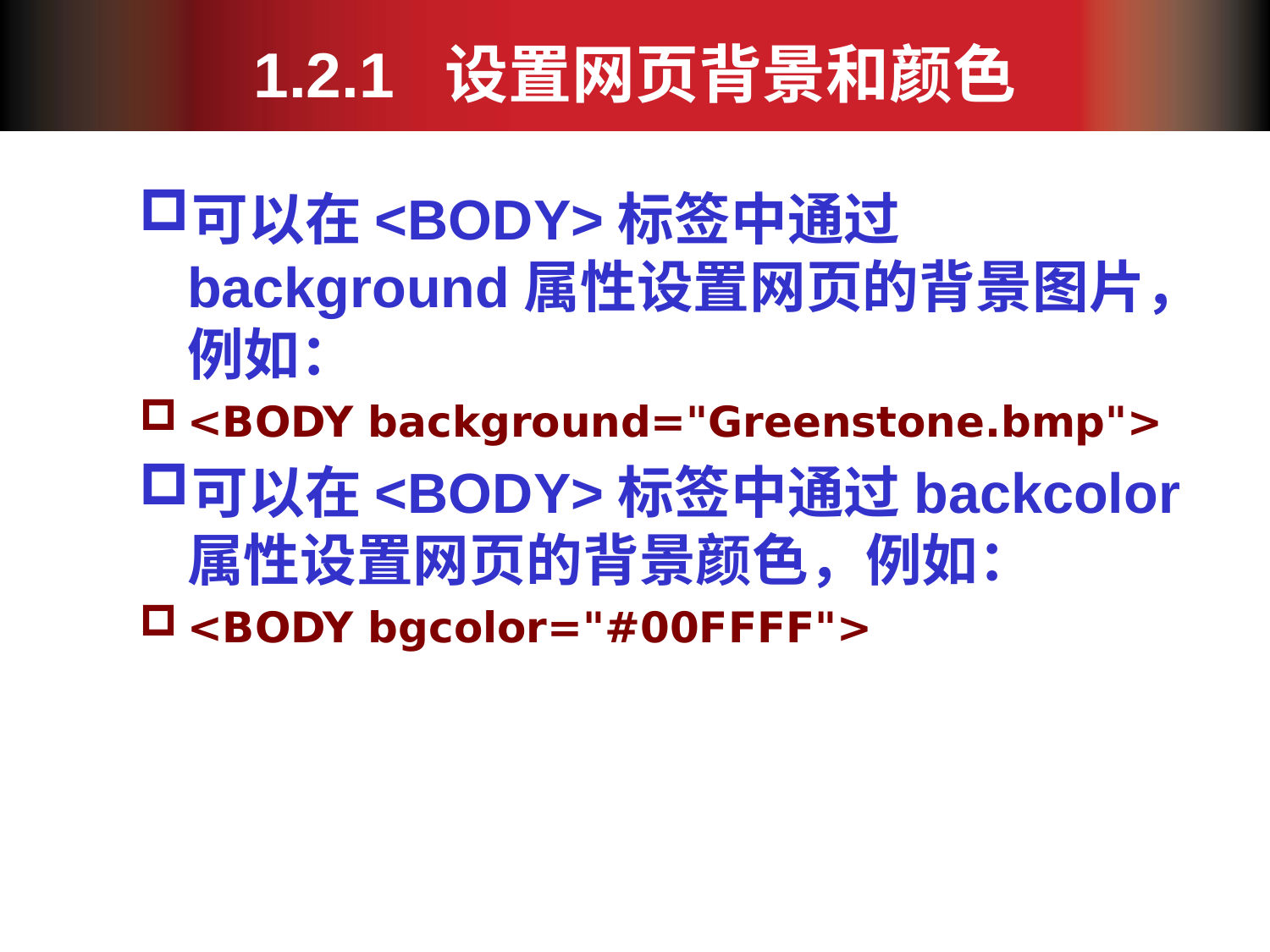

# 1.2.1  设置网页背景和颜色
可以在<BODY>标签中通过background属性设置网页的背景图片，例如：
<BODY background="Greenstone.bmp">
可以在<BODY>标签中通过backcolor属性设置网页的背景颜色，例如：
<BODY bgcolor="#00FFFF">